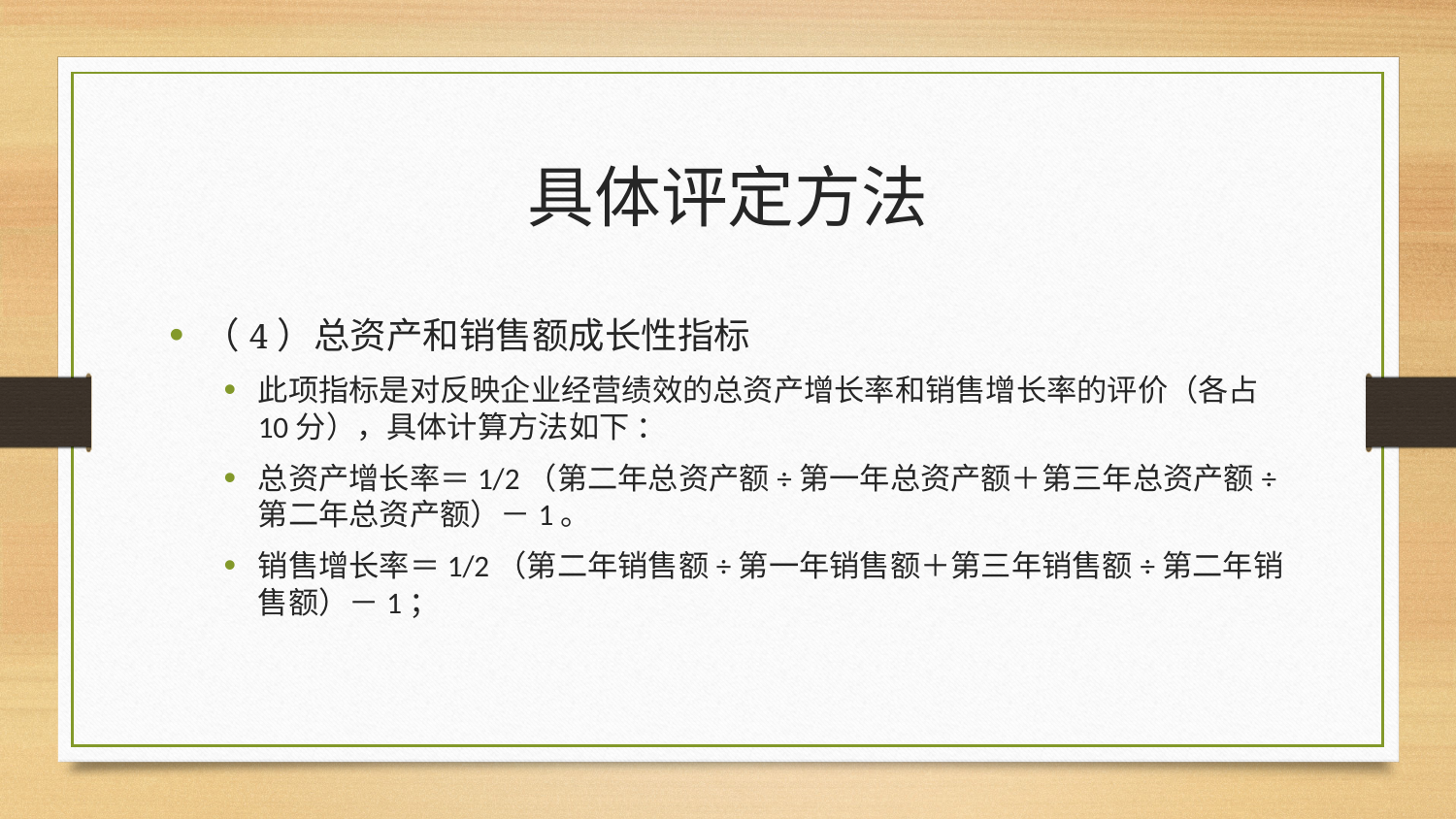

# 具体评定方法
（4）总资产和销售额成长性指标
此项指标是对反映企业经营绩效的总资产增长率和销售增长率的评价（各占10分），具体计算方法如下 ：
总资产增长率＝1/2（第二年总资产额÷第一年总资产额＋第三年总资产额÷第二年总资产额）－1。
销售增长率＝1/2（第二年销售额÷第一年销售额＋第三年销售额÷第二年销售额）－1；